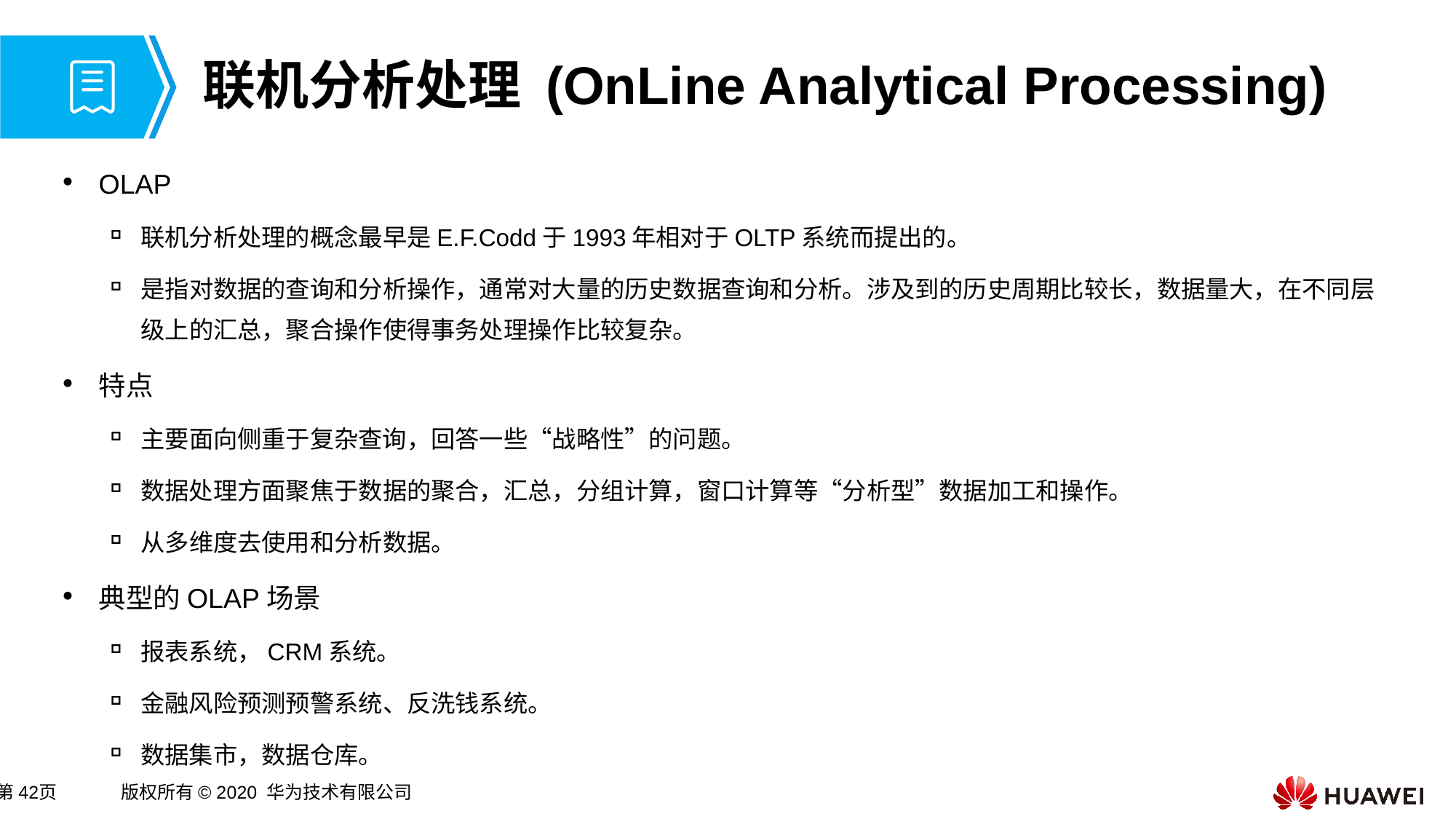

# 联机分析处理 (OnLine Analytical Processing)
OLAP
联机分析处理的概念最早是E.F.Codd于1993年相对于OLTP系统而提出的。
是指对数据的查询和分析操作，通常对大量的历史数据查询和分析。涉及到的历史周期比较长，数据量大，在不同层级上的汇总，聚合操作使得事务处理操作比较复杂。
特点
主要面向侧重于复杂查询，回答一些“战略性”的问题。
数据处理方面聚焦于数据的聚合，汇总，分组计算，窗口计算等“分析型”数据加工和操作。
从多维度去使用和分析数据。
典型的OLAP场景
报表系统，CRM系统。
金融风险预测预警系统、反洗钱系统。
数据集市，数据仓库。